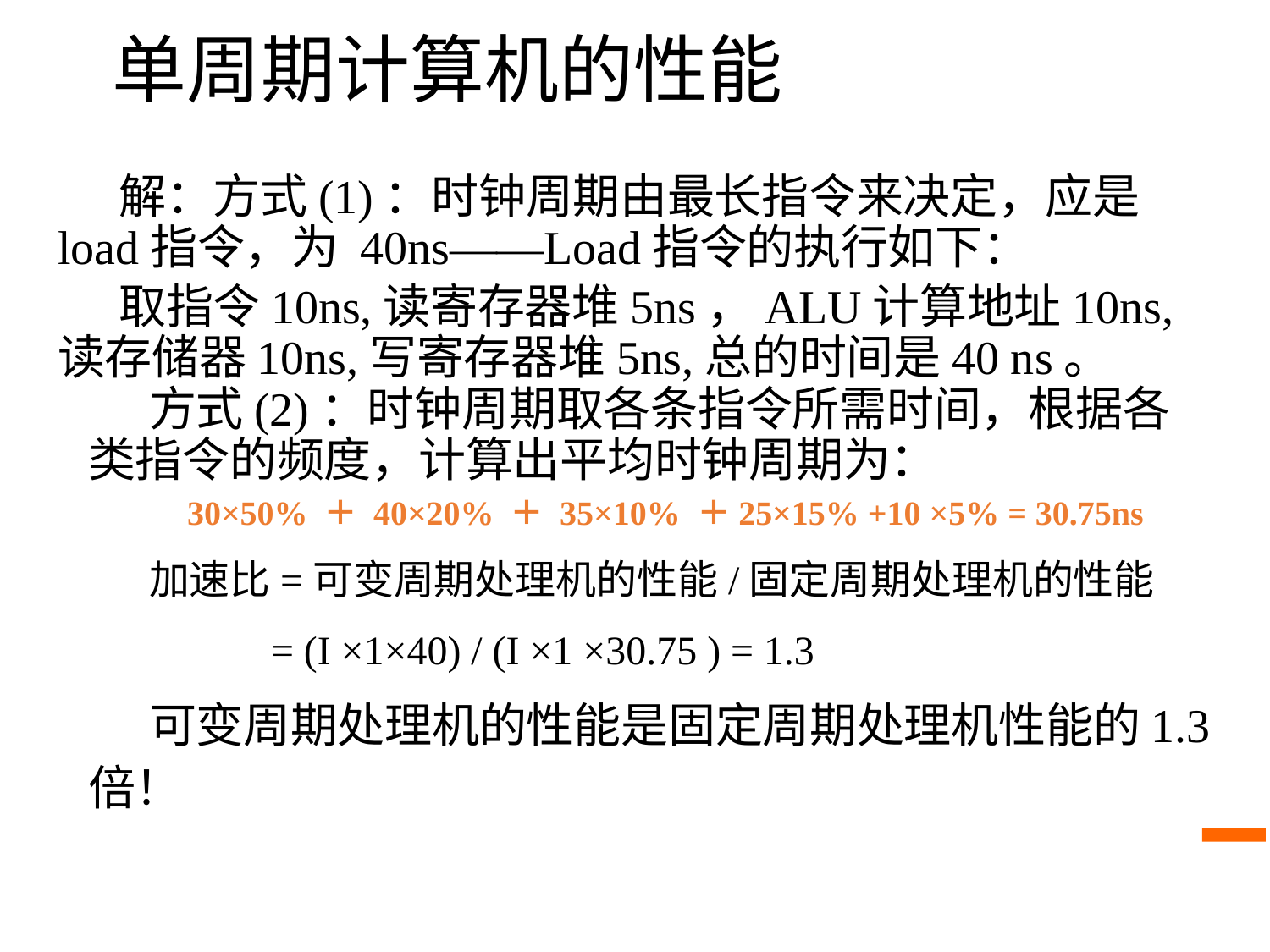

# 单周期计算机的性能
解：方式(1)：时钟周期由最长指令来决定，应是load指令，为 40ns——Load指令的执行如下：
取指令10ns,读寄存器堆5ns，ALU计算地址10ns,读存储器10ns,写寄存器堆5ns,总的时间是40 ns。
方式(2)：时钟周期取各条指令所需时间，根据各类指令的频度，计算出平均时钟周期为：
30×50% ＋ 40×20% ＋ 35×10% ＋25×15% +10 ×5% = 30.75ns
加速比=可变周期处理机的性能/固定周期处理机的性能
            = (I ×1×40) / (I ×1 ×30.75 ) = 1.3
可变周期处理机的性能是固定周期处理机性能的1.3倍！